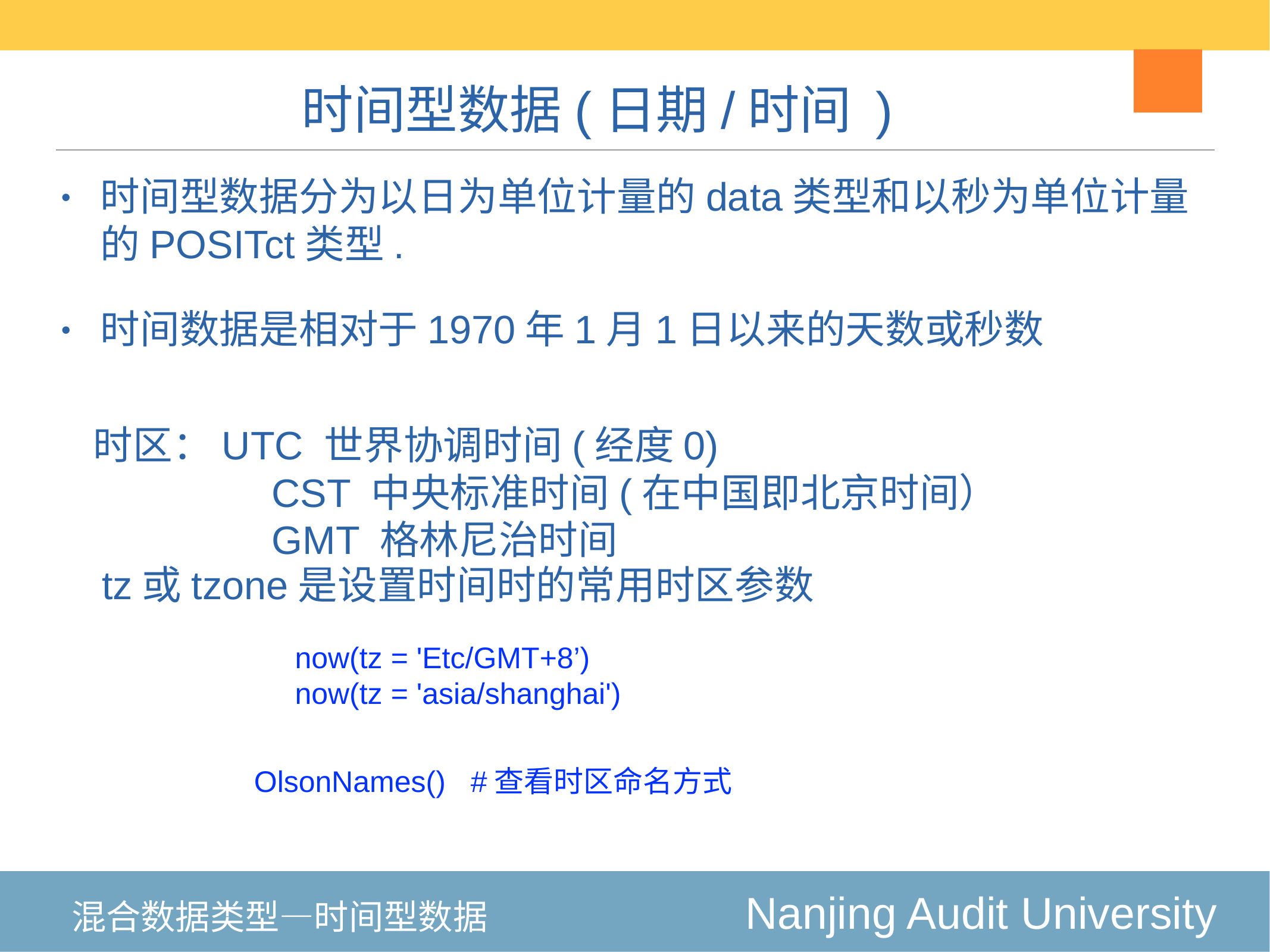

# 时间型数据(日期/时间 )
时间型数据分为以日为单位计量的data类型和以秒为单位计量的POSITct类型.
时间数据是相对于1970年1月1日以来的天数或秒数
时区：UTC 世界协调时间(经度0)
		CST 中央标准时间(在中国即北京时间）
		GMT 格林尼治时间
tz或tzone是设置时间时的常用时区参数
now(tz = 'Etc/GMT+8’)
now(tz = 'asia/shanghai')
OlsonNames()   #查看时区命名方式

混合数据类型—时间型数据